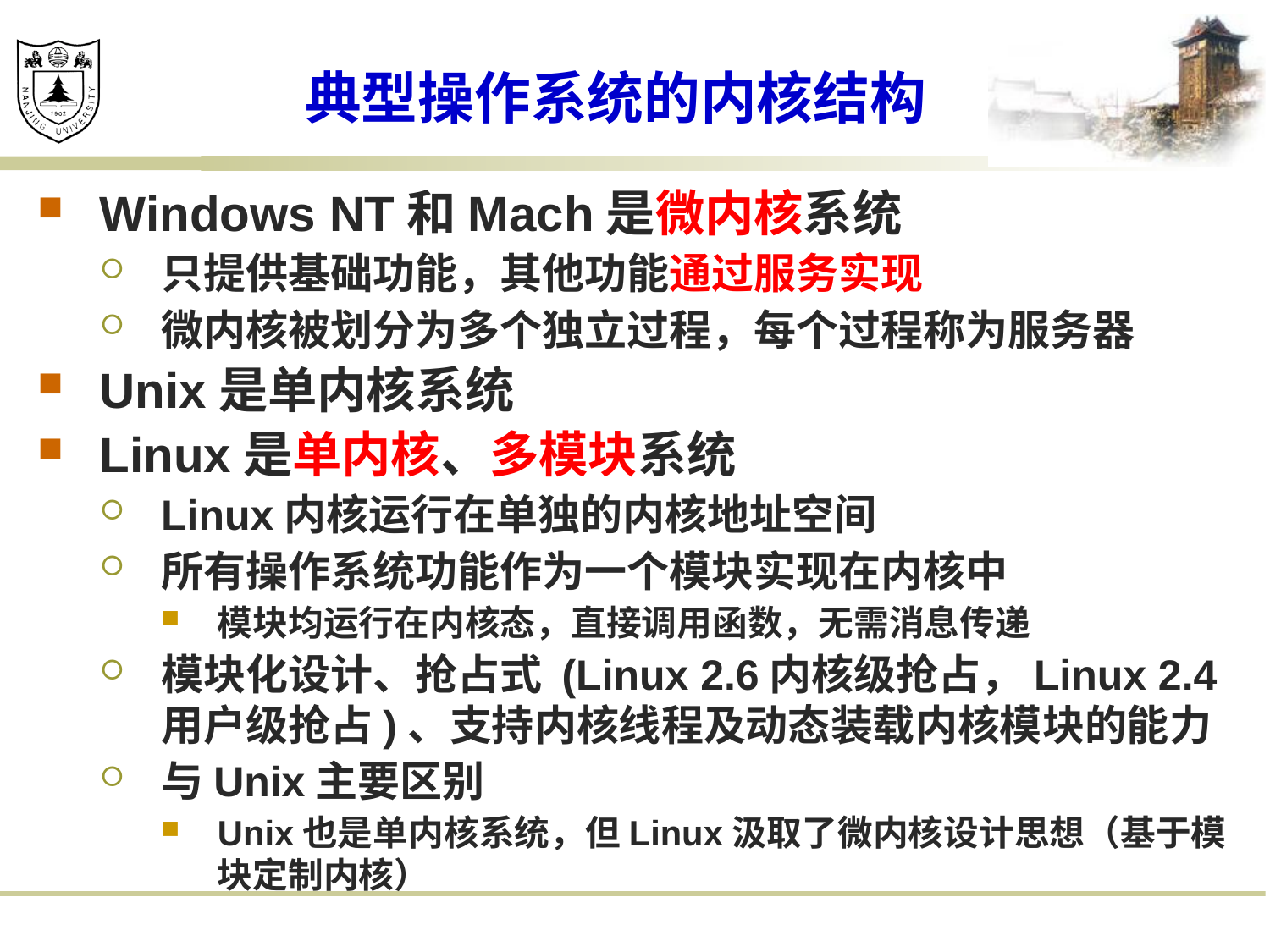

# 典型操作系统的内核结构
Windows NT和Mach是微内核系统
只提供基础功能，其他功能通过服务实现
微内核被划分为多个独立过程，每个过程称为服务器
Unix是单内核系统
Linux是单内核、多模块系统
Linux内核运行在单独的内核地址空间
所有操作系统功能作为一个模块实现在内核中
模块均运行在内核态，直接调用函数，无需消息传递
模块化设计、抢占式 (Linux 2.6内核级抢占，Linux 2.4用户级抢占)、支持内核线程及动态装载内核模块的能力
与Unix主要区别
Unix也是单内核系统，但Linux汲取了微内核设计思想（基于模块定制内核）
150